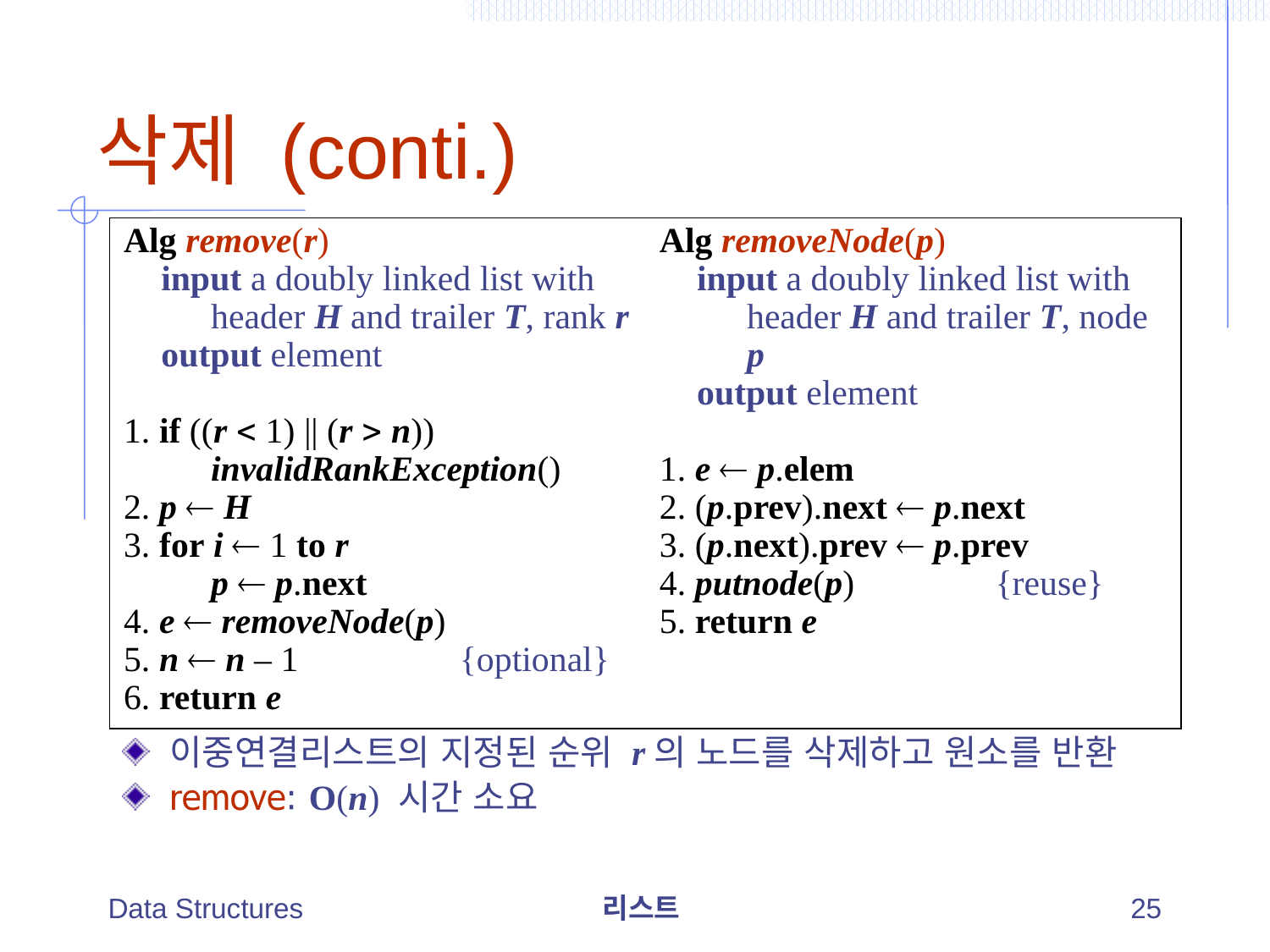

# 삭제 (conti.)
Alg remove(r)
	input a doubly linked list with 			header H and trailer T, rank r
	output element

1. if ((r < 1) || (r > n))
		invalidRankException()
2. p ← H
3. for i ← 1 to r
		p ← p.next
4. e ← removeNode(p)
5. n ← n – 1				{optional}
6. return e
Alg removeNode(p)
	input a doubly linked list with 			header H and trailer T, node 			p
	output element

1. e ← p.elem
2. (p.prev).next ← p.next
3. (p.next).prev ← p.prev
4. putnode(p)			{reuse}
5. return e

이중연결리스트의 지정된 순위 r의 노드를 삭제하고 원소를 반환
remove: O(n) 시간 소요
Data Structures
리스트
25